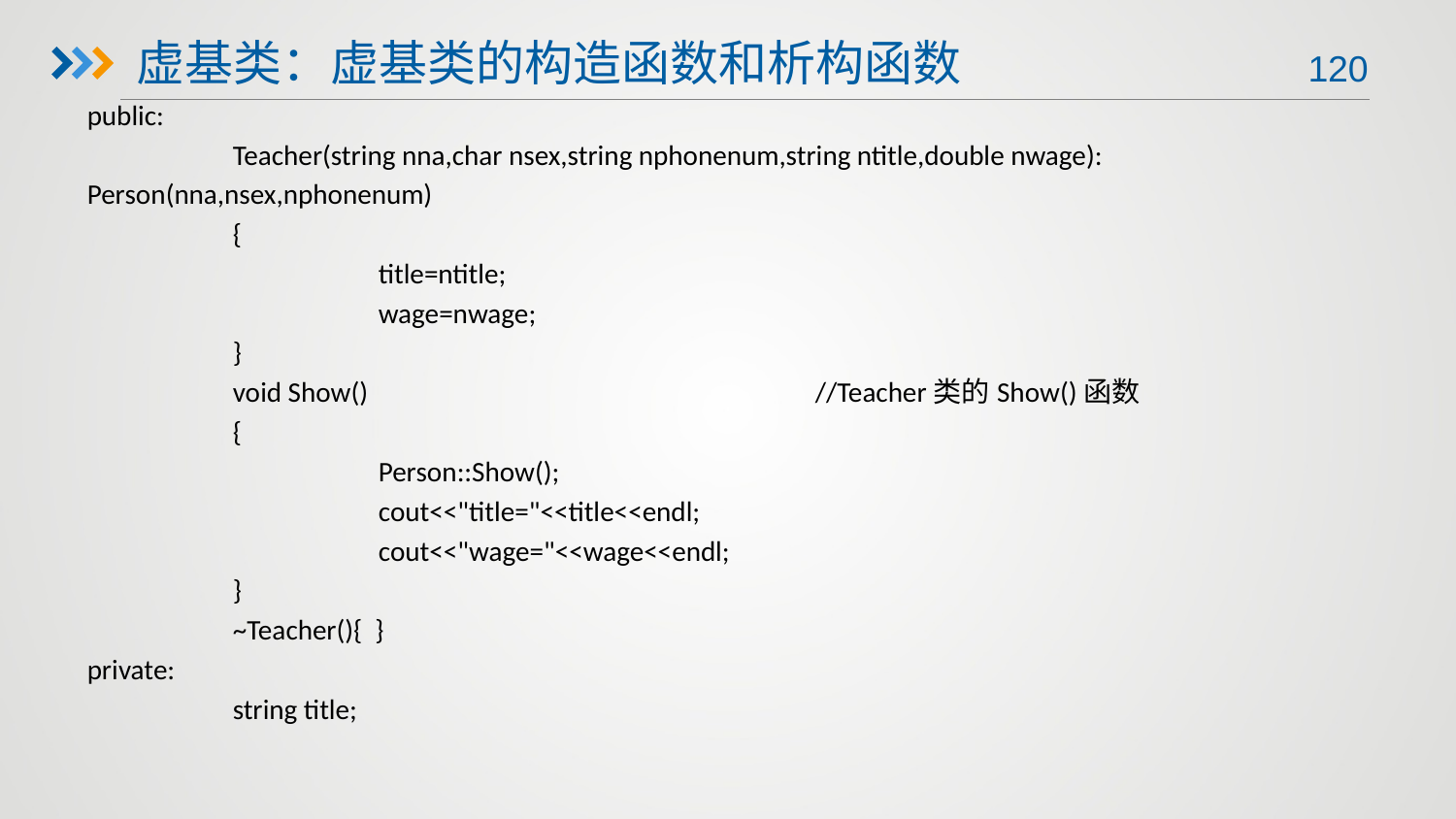

虚基类：虚基类的构造函数和析构函数
public:
	Teacher(string nna,char nsex,string nphonenum,string ntitle,double nwage):
Person(nna,nsex,nphonenum)
	{
		title=ntitle;
		wage=nwage;
	}
 	void Show()                   			//Teacher类的Show()函数
	{
		Person::Show();
		cout<<"title="<<title<<endl;
		cout<<"wage="<<wage<<endl;
	}
	~Teacher(){  }
private:
	string title;